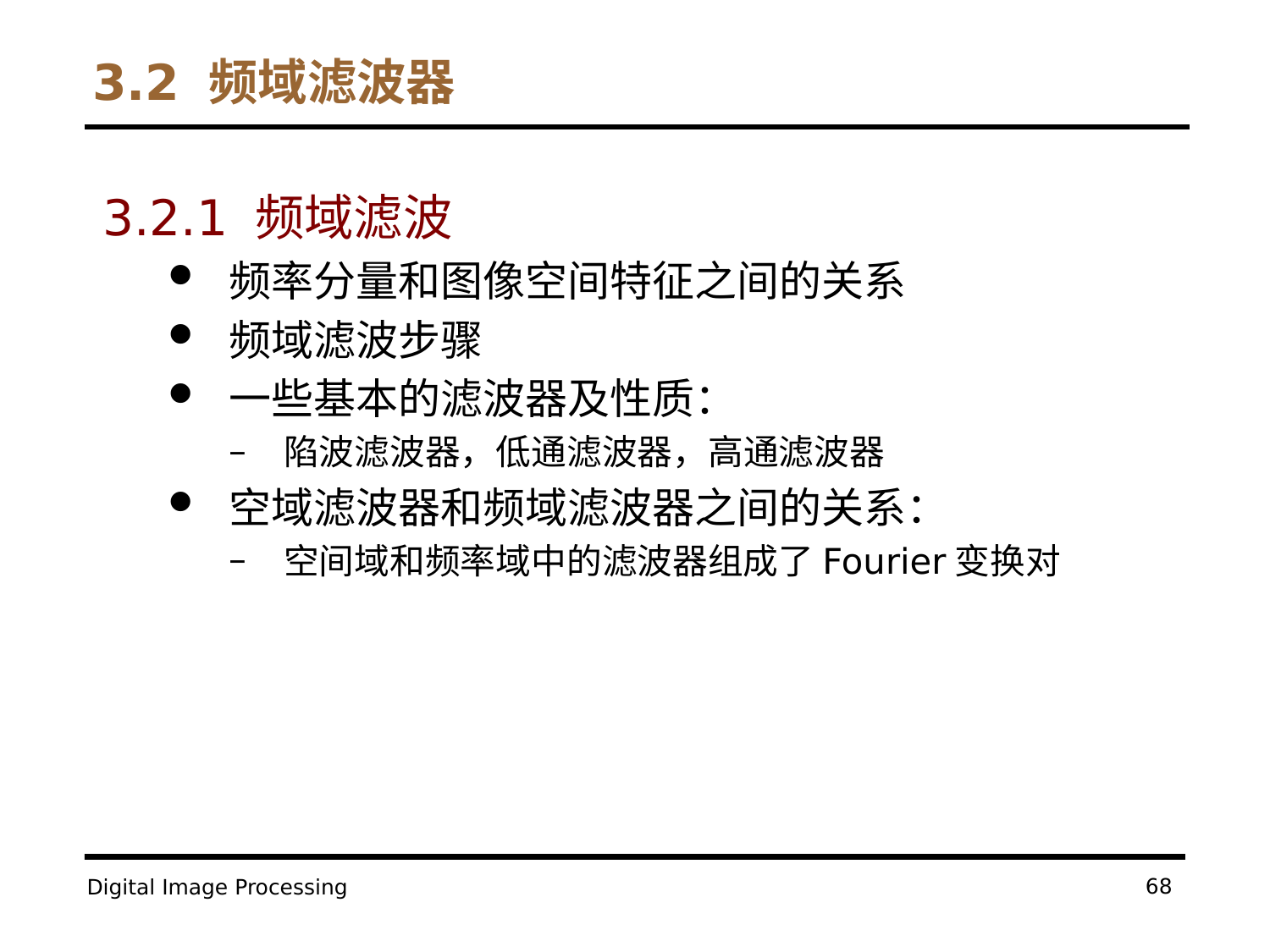

# 3.2 频域滤波器
3.2.1 频域滤波
频率分量和图像空间特征之间的关系
频域滤波步骤
一些基本的滤波器及性质：
陷波滤波器，低通滤波器，高通滤波器
空域滤波器和频域滤波器之间的关系：
空间域和频率域中的滤波器组成了Fourier变换对
68
Digital Image Processing